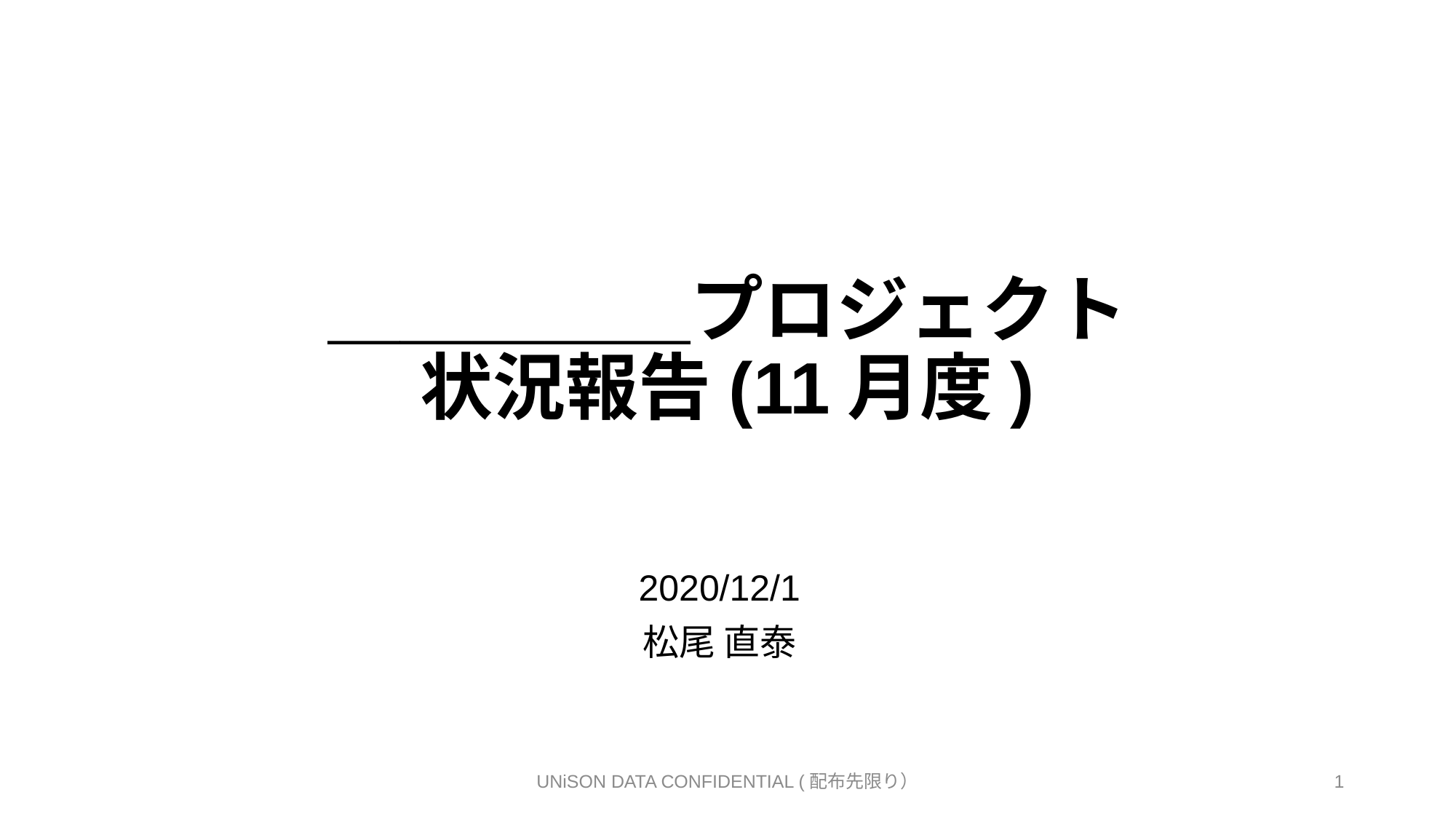

# ＿＿＿＿＿プロジェクト 状況報告(11月度)
2020/12/1
松尾 直泰
UNiSON DATA CONFIDENTIAL (配布先限り）
1